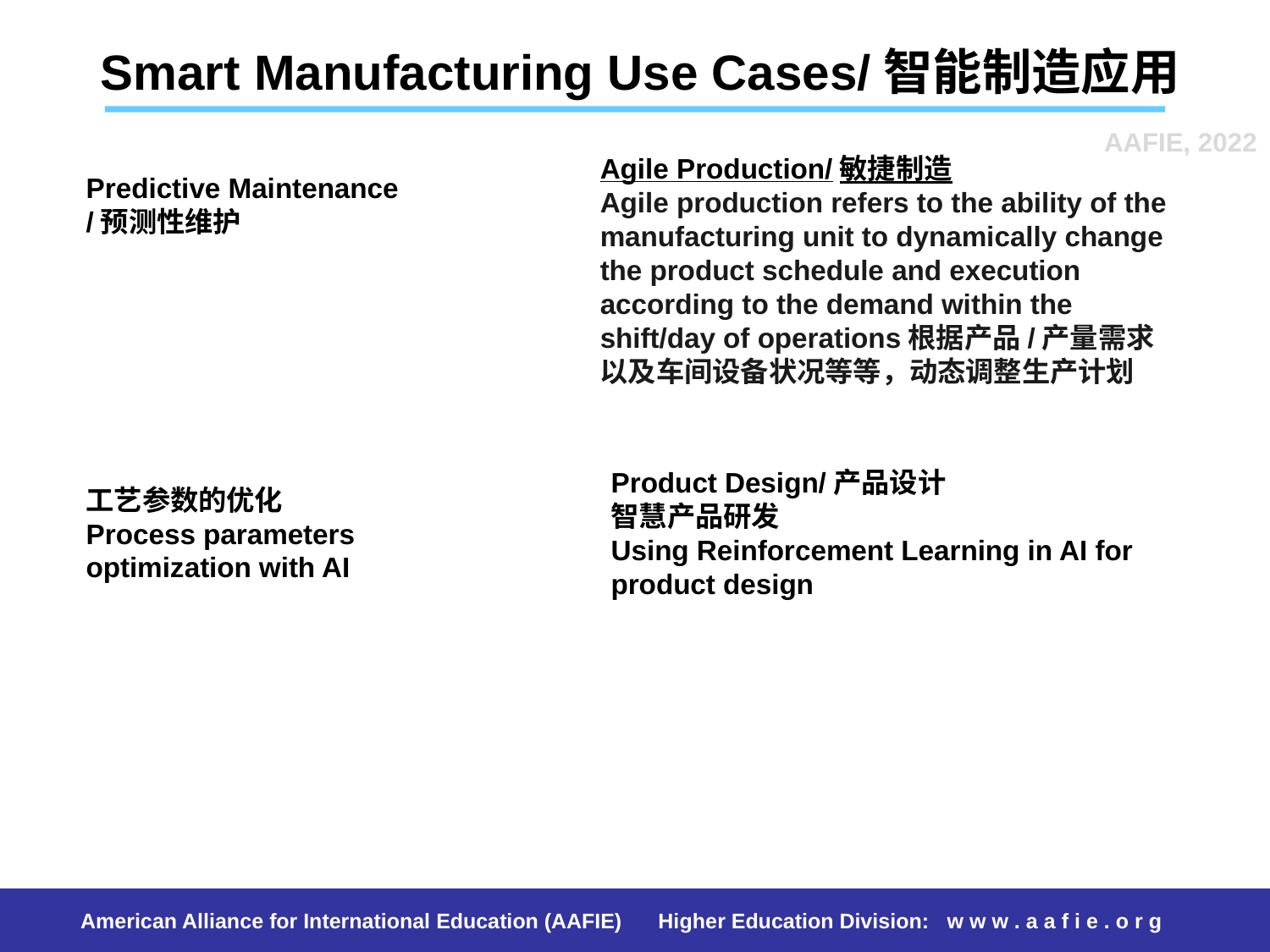

Smart Manufacturing Use Cases/智能制造应用
AAFIE, 2022
Agile Production/敏捷制造
Agile production refers to the ability of the manufacturing unit to dynamically change the product schedule and execution according to the demand within the shift/day of operations根据产品/产量需求以及车间设备状况等等，动态调整生产计划
Predictive Maintenance
/预测性维护
Product Design/产品设计
智慧产品研发
Using Reinforcement Learning in AI for product design
工艺参数的优化
Process parameters optimization with AI